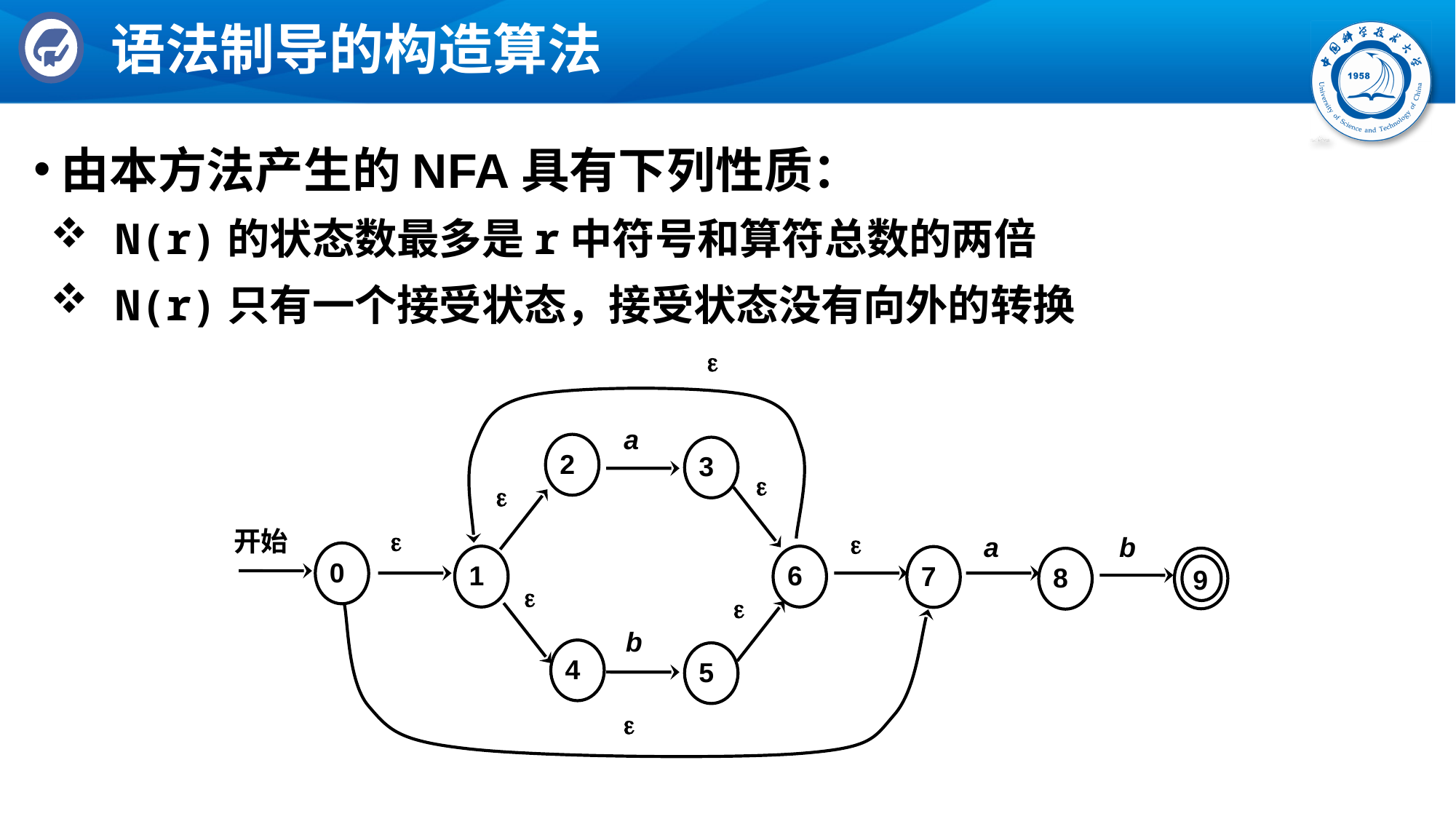

# 语法制导的构造算法
由本方法产生的NFA具有下列性质：
N(r)的状态数最多是r中符号和算符总数的两倍
N(r)只有一个接受状态，接受状态没有向外的转换

ε

a
2
3
ε

ε

ε
开始
ε
b
a
0
1
6
7

9
8

ε
ε

b
4
5

ε